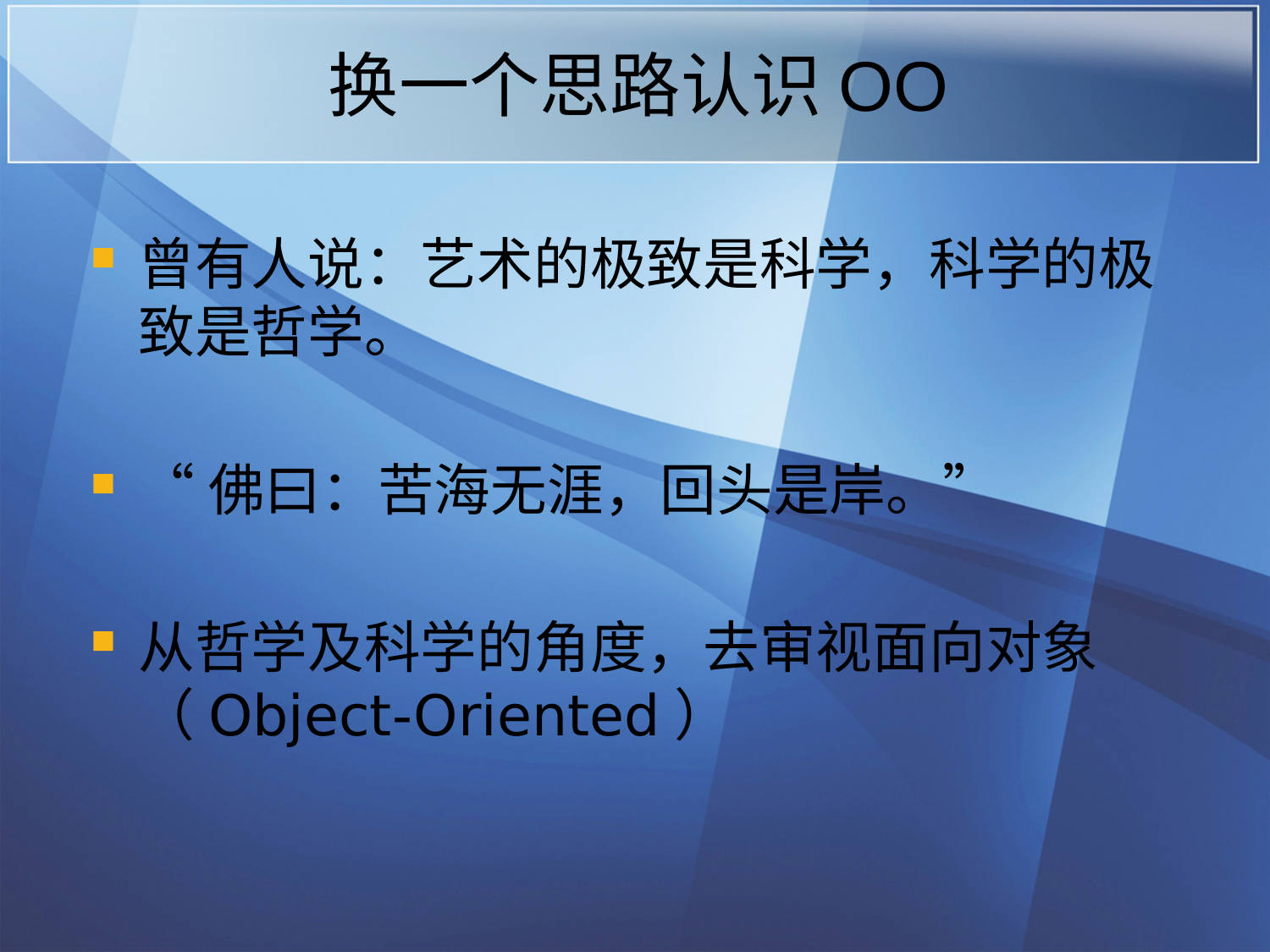

# 换一个思路认识OO
曾有人说：艺术的极致是科学，科学的极致是哲学。

“佛曰：苦海无涯，回头是岸。”

从哲学及科学的角度，去审视面向对象（Object-Oriented）